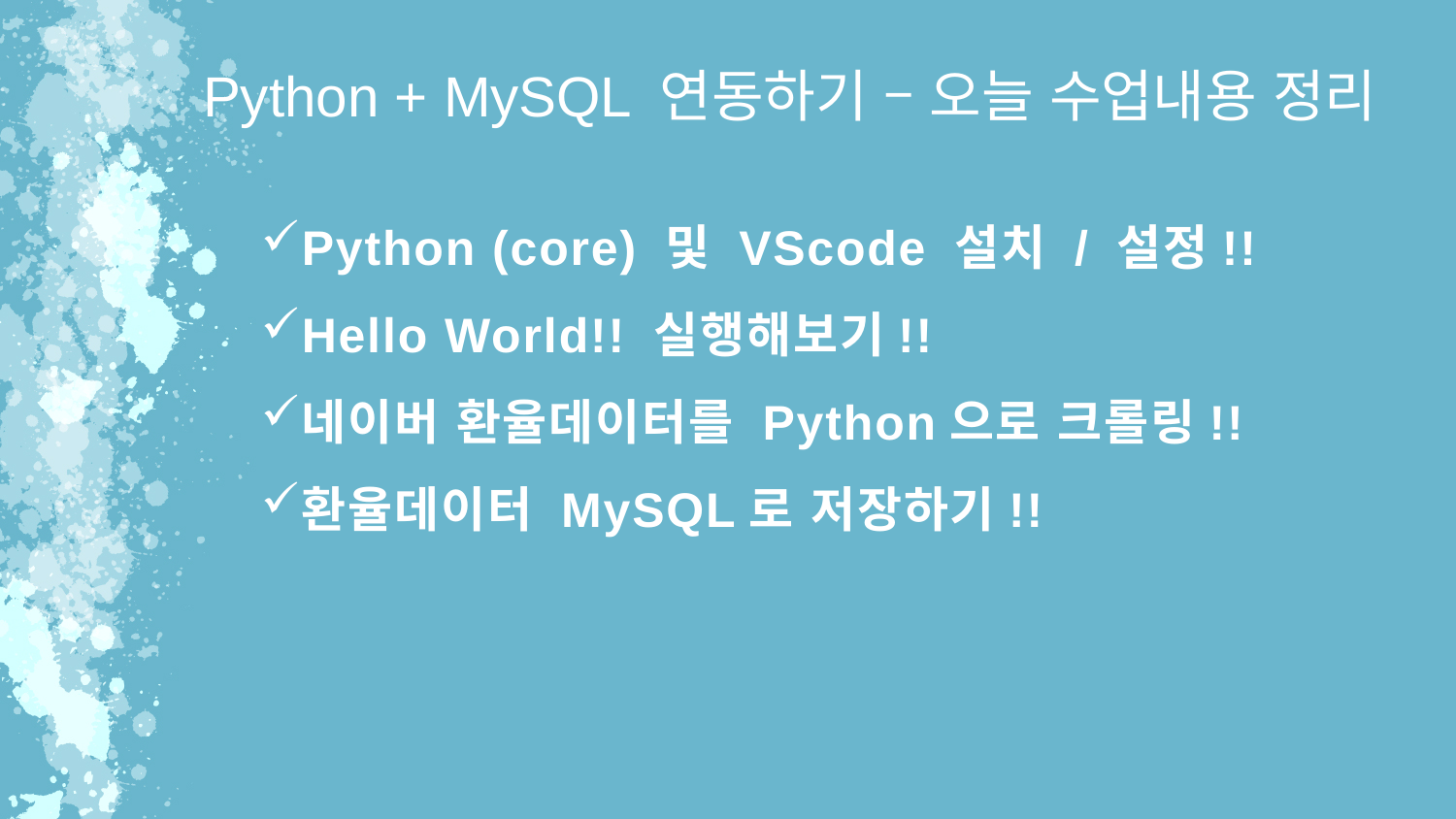

Python + MySQL 연동하기 – 오늘 수업내용 정리
Python (core) 및 VScode 설치 / 설정!!
Hello World!! 실행해보기!!
네이버 환율데이터를 Python으로 크롤링!!
환율데이터 MySQL로 저장하기!!